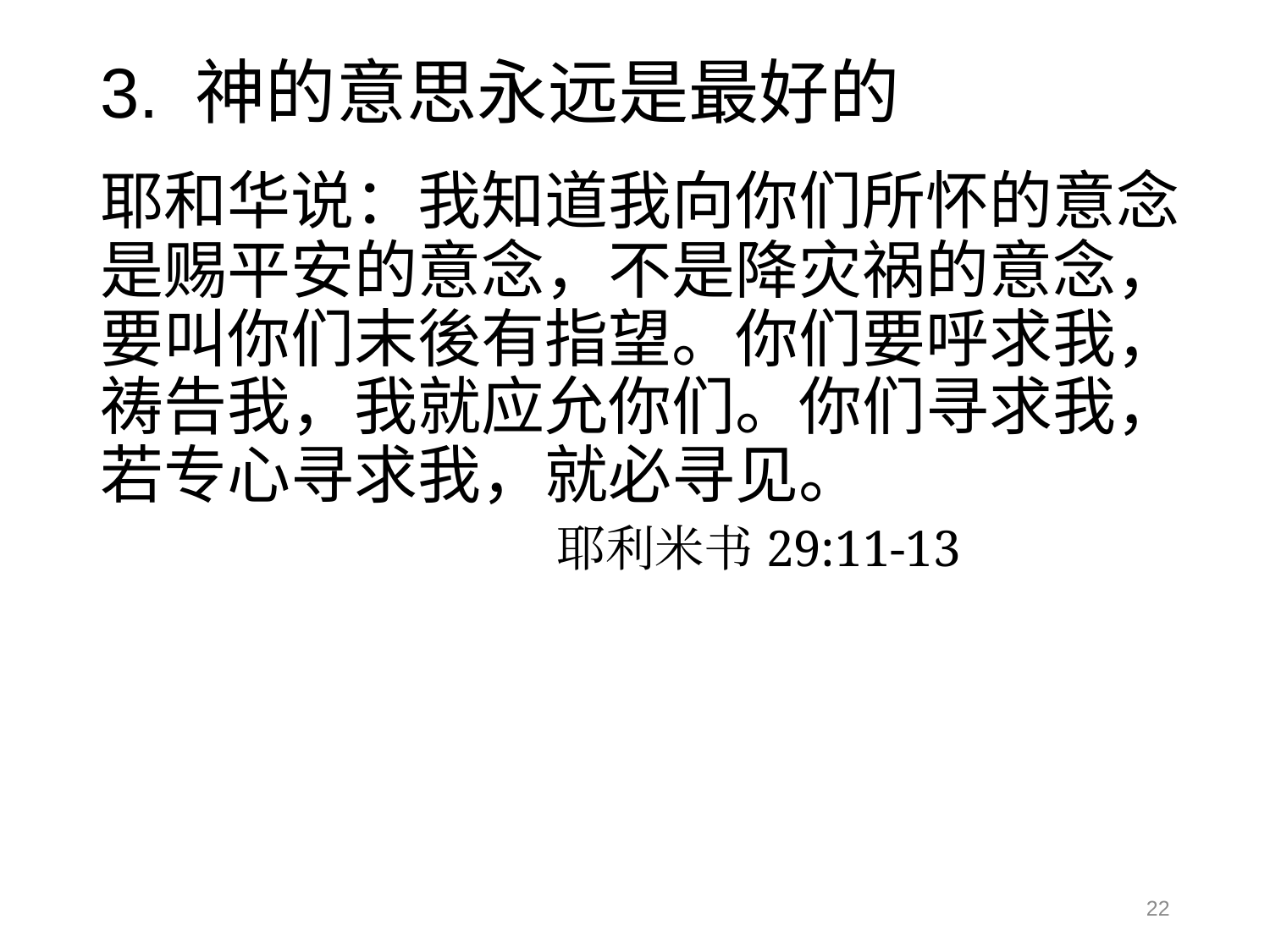

# 3. 神的意思永远是最好的
耶和华说：我知道我向你们所怀的意念是赐平安的意念，不是降灾祸的意念，要叫你们末後有指望。你们要呼求我，祷告我，我就应允你们。你们寻求我，若专心寻求我，就必寻见。 				                耶利米书29:11-13
22